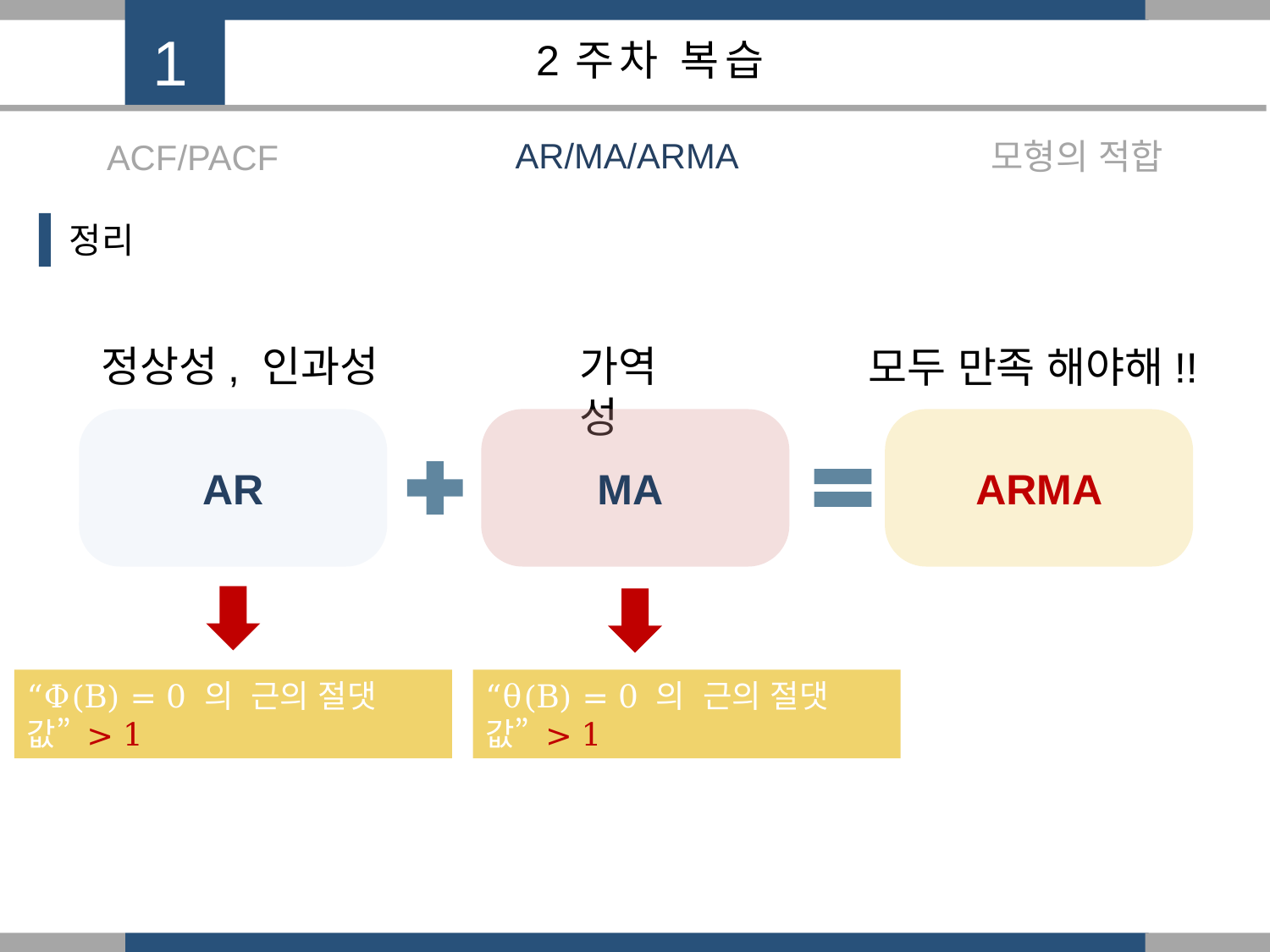

1
2주차 복습

AR/MA/ARMA
모형의 적합
ACF/PACF
정리

정상성, 인과성
가역성
모두 만족 해야해!!
AR
MA
ARMA

“Φ(B) = 0 의  근의 절댓값” > 1
“θ(B) = 0 의  근의 절댓값” > 1